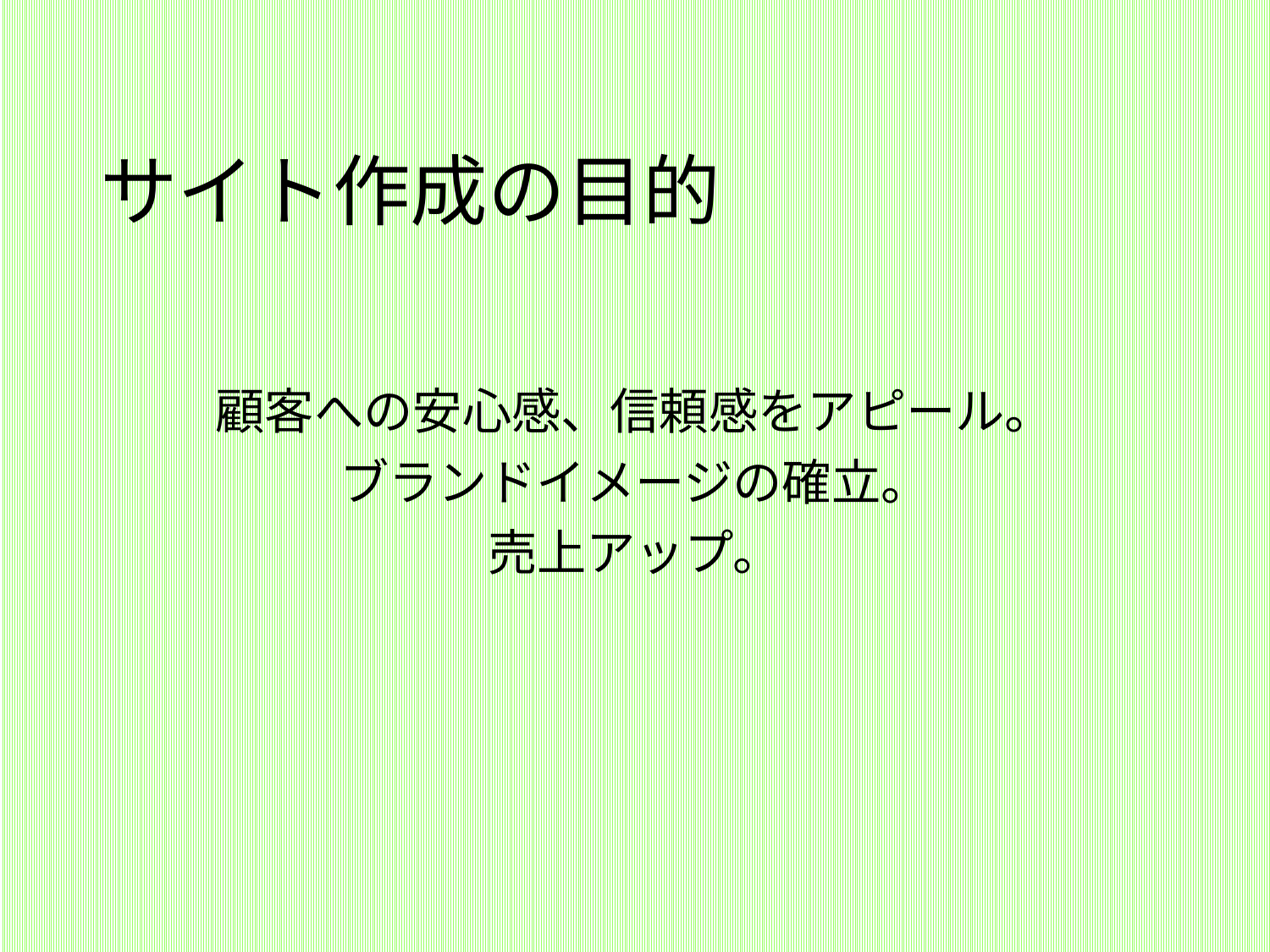

# サイト作成の目的
顧客への安心感、信頼感をアピール。
ブランドイメージの確立。
売上アップ。